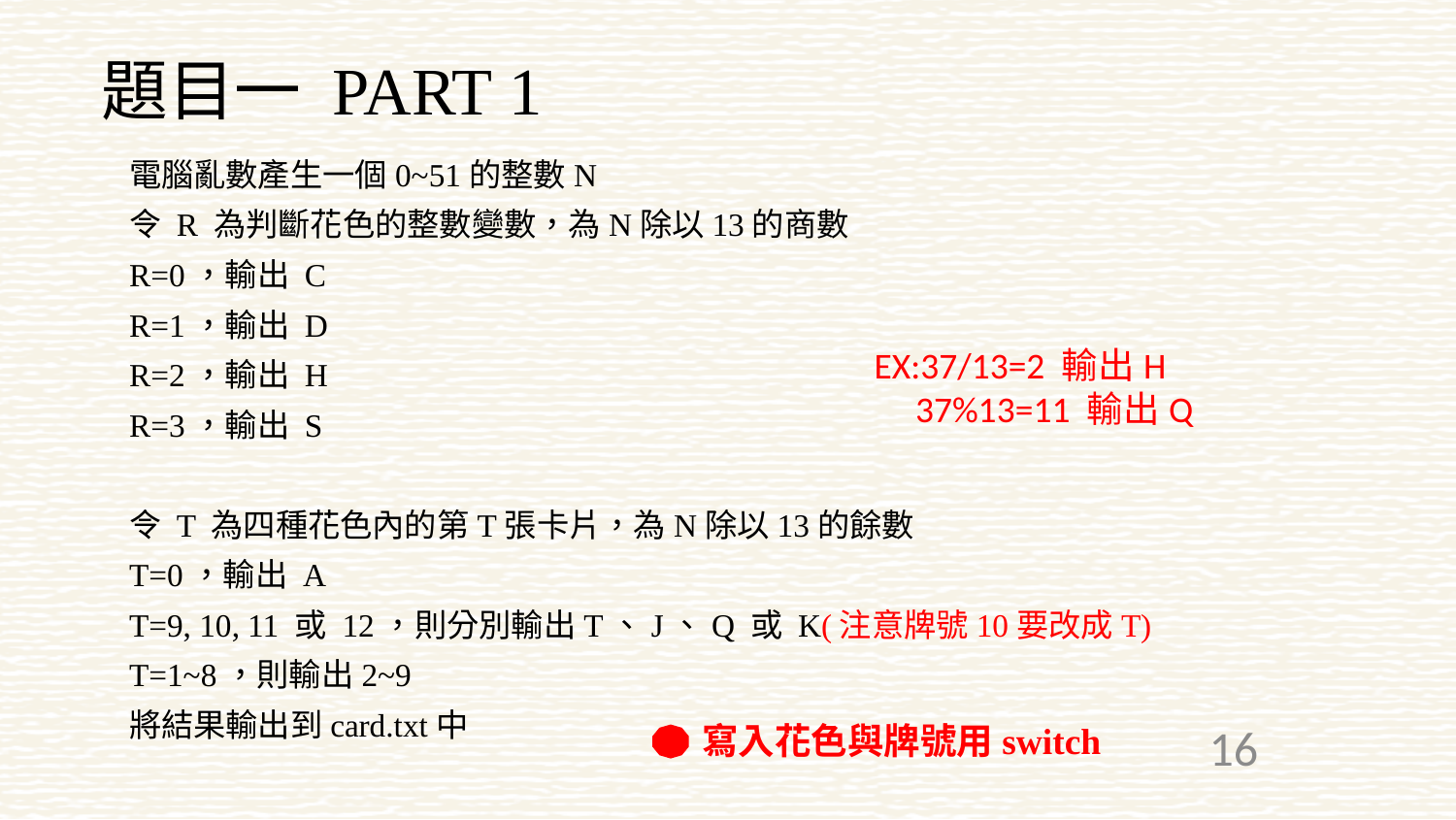

# 題目一 PART 1
電腦亂數產生一個0~51的整數N
令 R 為判斷花色的整數變數，為N除以13的商數
R=0，輸出 C
R=1，輸出 D
R=2，輸出 H
R=3，輸出 S

令 T 為四種花色內的第T張卡片，為N除以13的餘數
T=0，輸出 A
T=9, 10, 11 或 12，則分別輸出T、J、Q 或 K(注意牌號10要改成T)
T=1~8，則輸出2~9
將結果輸出到card.txt中
EX:37/13=2 輸出H
     37%13=11 輸出Q

寫入花色與牌號用switch
16